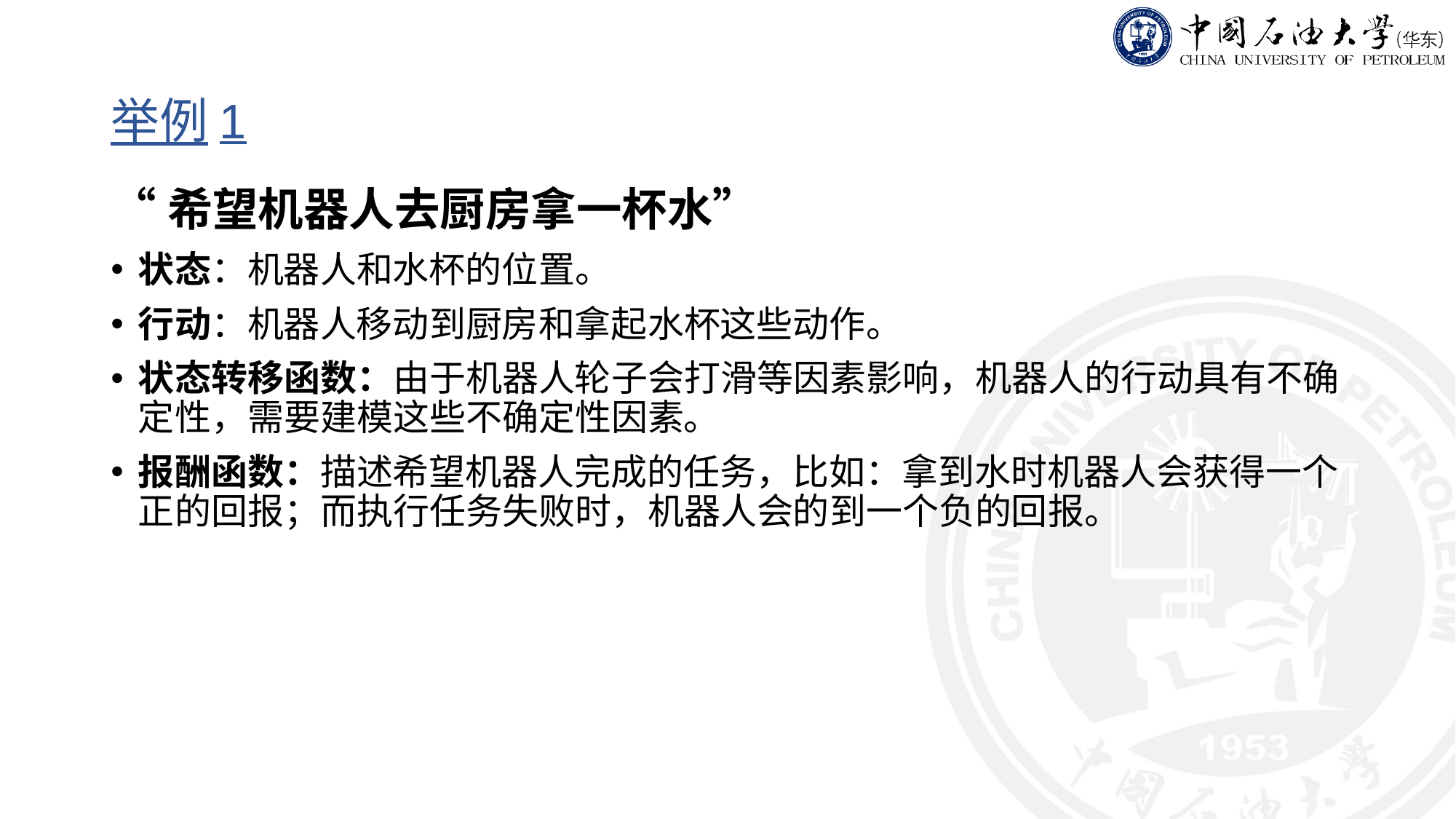

# 举例1
“希望机器人去厨房拿一杯水”
状态：机器人和水杯的位置。
行动：机器人移动到厨房和拿起水杯这些动作。
状态转移函数：由于机器人轮子会打滑等因素影响，机器人的行动具有不确定性，需要建模这些不确定性因素。
报酬函数：描述希望机器人完成的任务，比如：拿到水时机器人会获得一个正的回报；而执行任务失败时，机器人会的到一个负的回报。